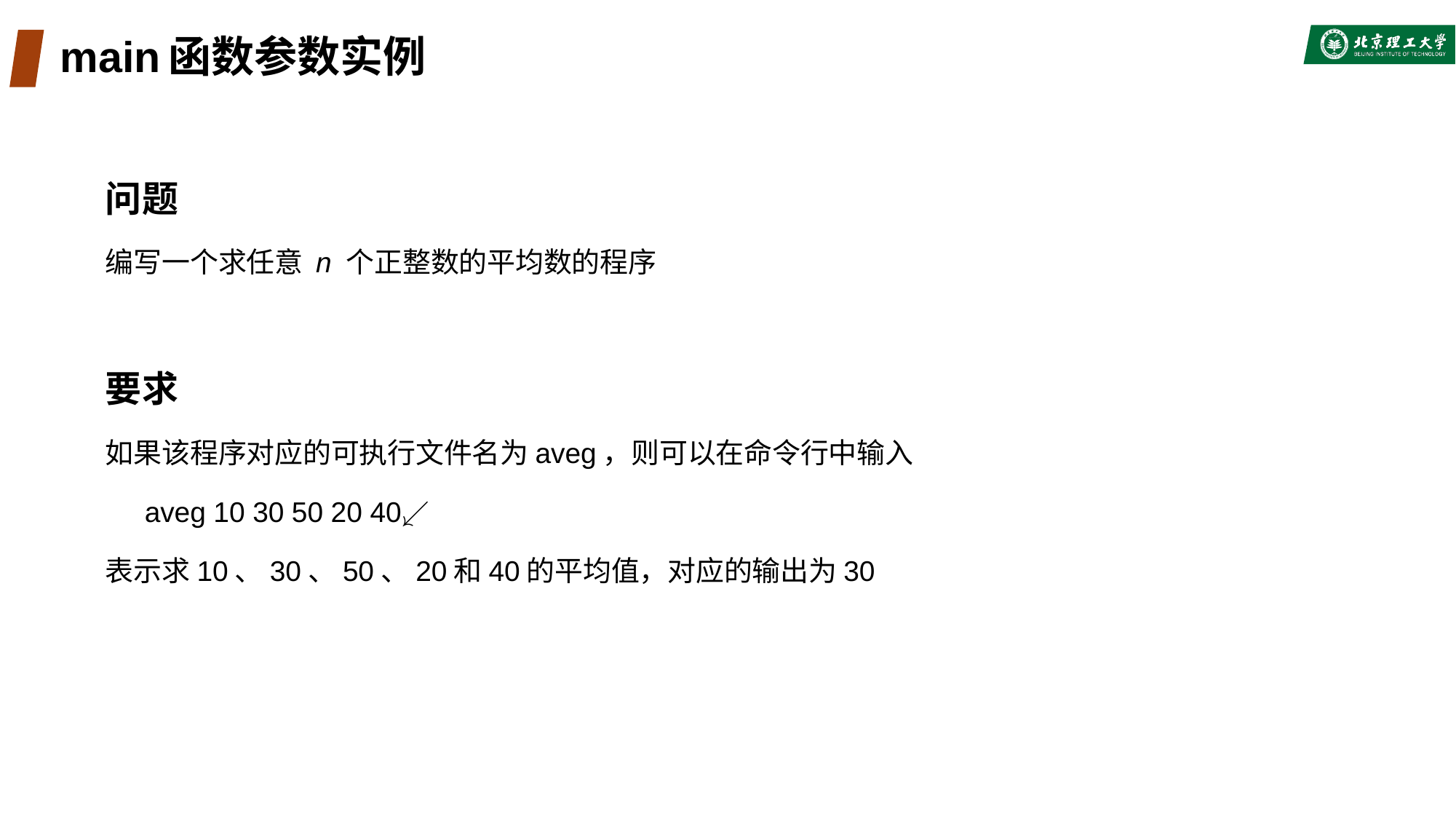

# main函数参数实例
问题
编写一个求任意 n 个正整数的平均数的程序

要求
如果该程序对应的可执行文件名为aveg，则可以在命令行中输入
     aveg 10 30 50 20 40↙
表示求10、30、50、20和40的平均值，对应的输出为30